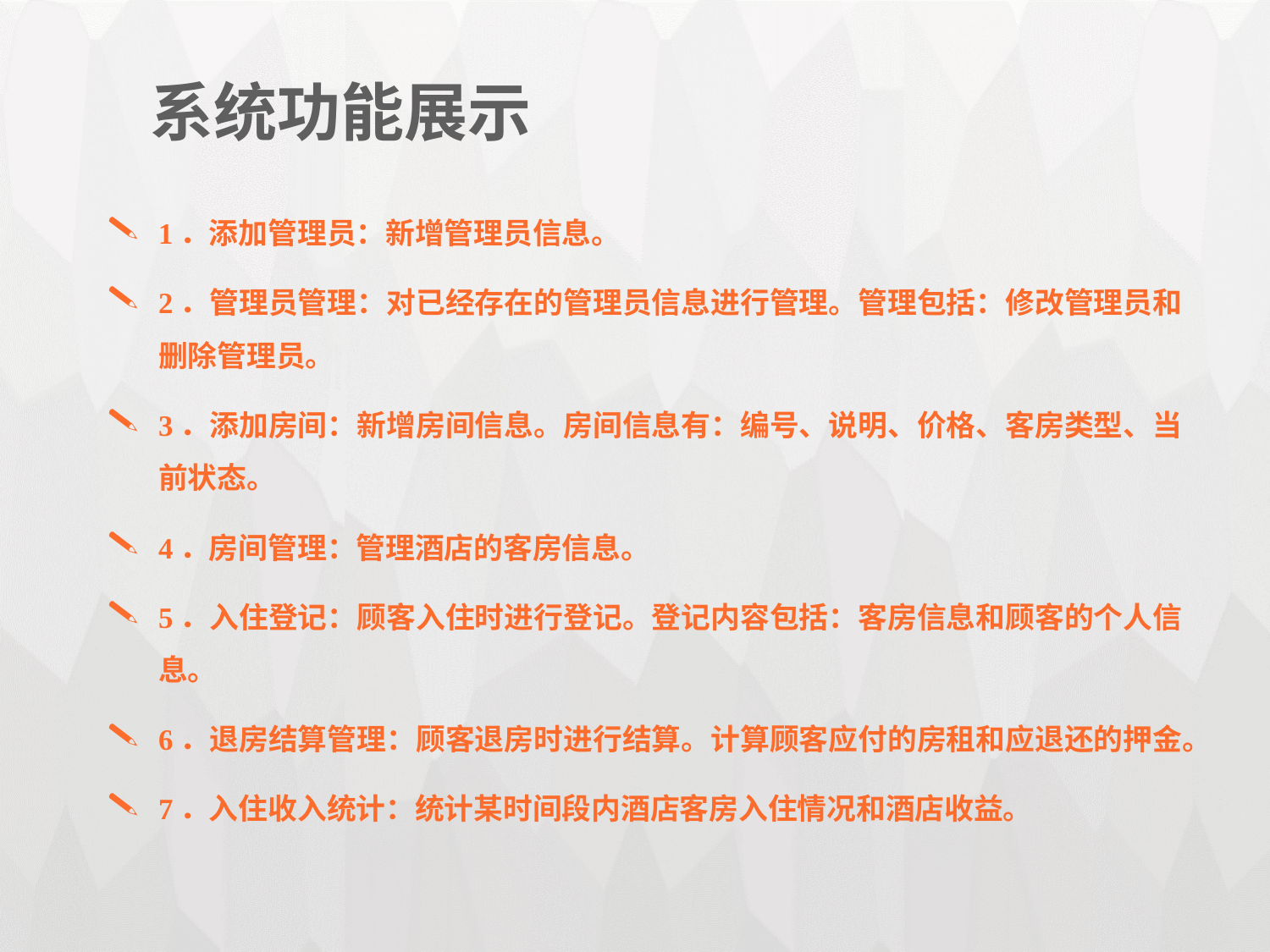

系统功能展示
1．添加管理员：新增管理员信息。
2．管理员管理：对已经存在的管理员信息进行管理。管理包括：修改管理员和删除管理员。
3．添加房间：新增房间信息。房间信息有：编号、说明、价格、客房类型、当前状态。
4．房间管理：管理酒店的客房信息。
5．入住登记：顾客入住时进行登记。登记内容包括：客房信息和顾客的个人信息。
6．退房结算管理：顾客退房时进行结算。计算顾客应付的房租和应退还的押金。
7．入住收入统计：统计某时间段内酒店客房入住情况和酒店收益。